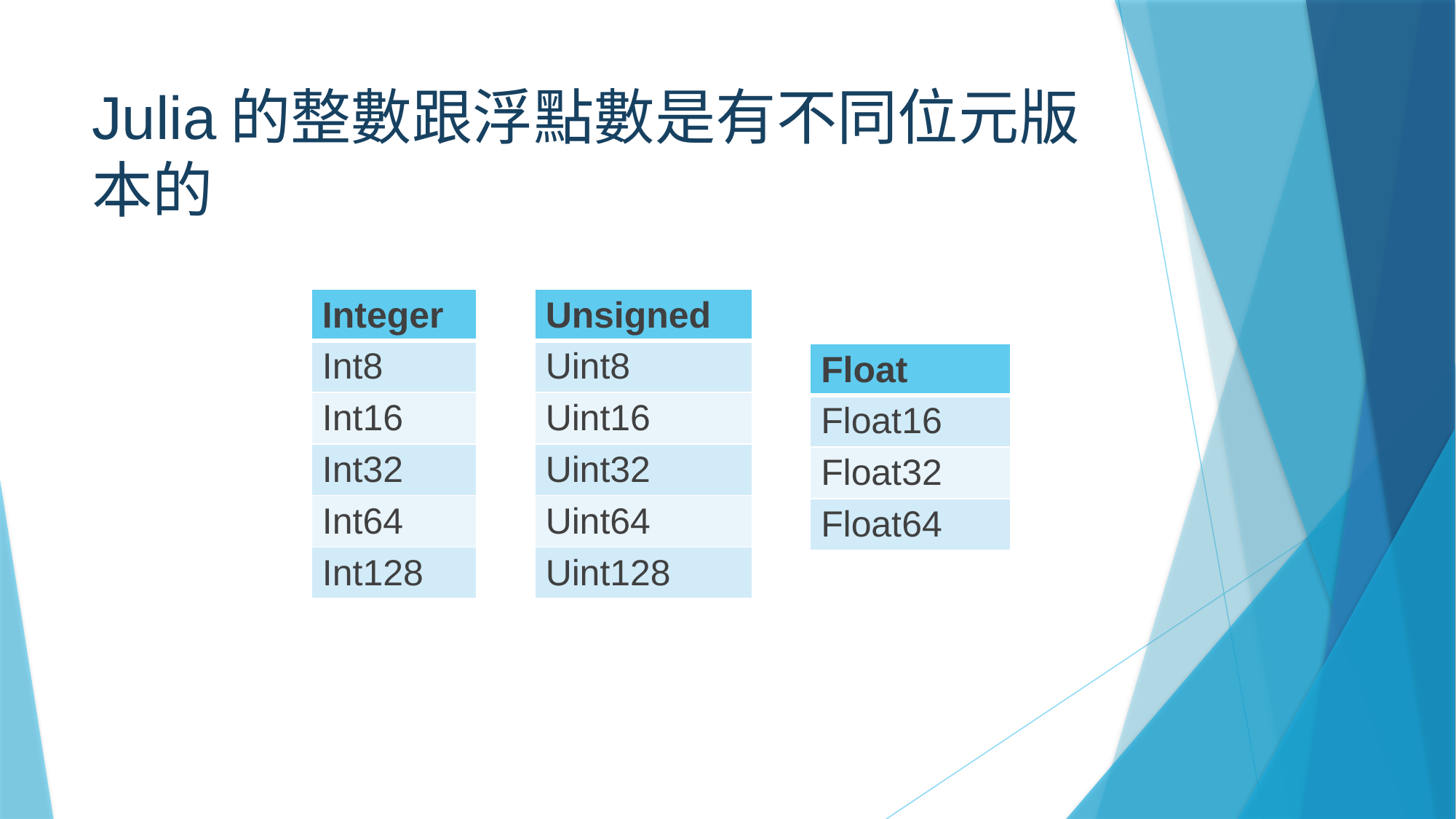

# Julia的整數跟浮點數是有不同位元版本的
| Integer |
| --- |
| Int8 |
| Int16 |
| Int32 |
| Int64 |
| Int128 |
| Unsigned |
| --- |
| Uint8 |
| Uint16 |
| Uint32 |
| Uint64 |
| Uint128 |
| Float |
| --- |
| Float16 |
| Float32 |
| Float64 |